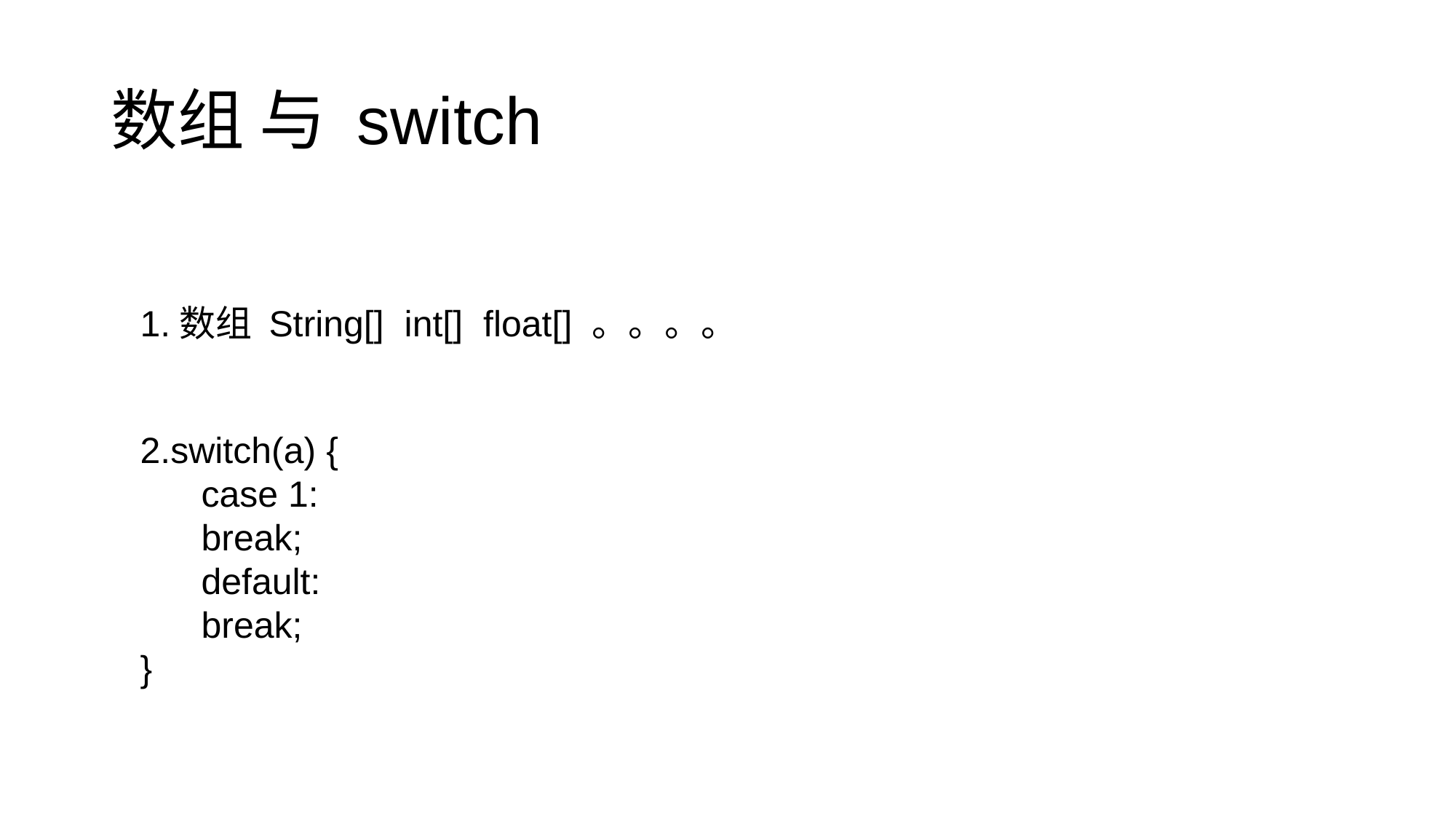

# 数组 与 switch
1.数组 String[]  int[]  float[] 。。。。
2.switch(a) {
      case 1:
      break;
      default:
      break;
}